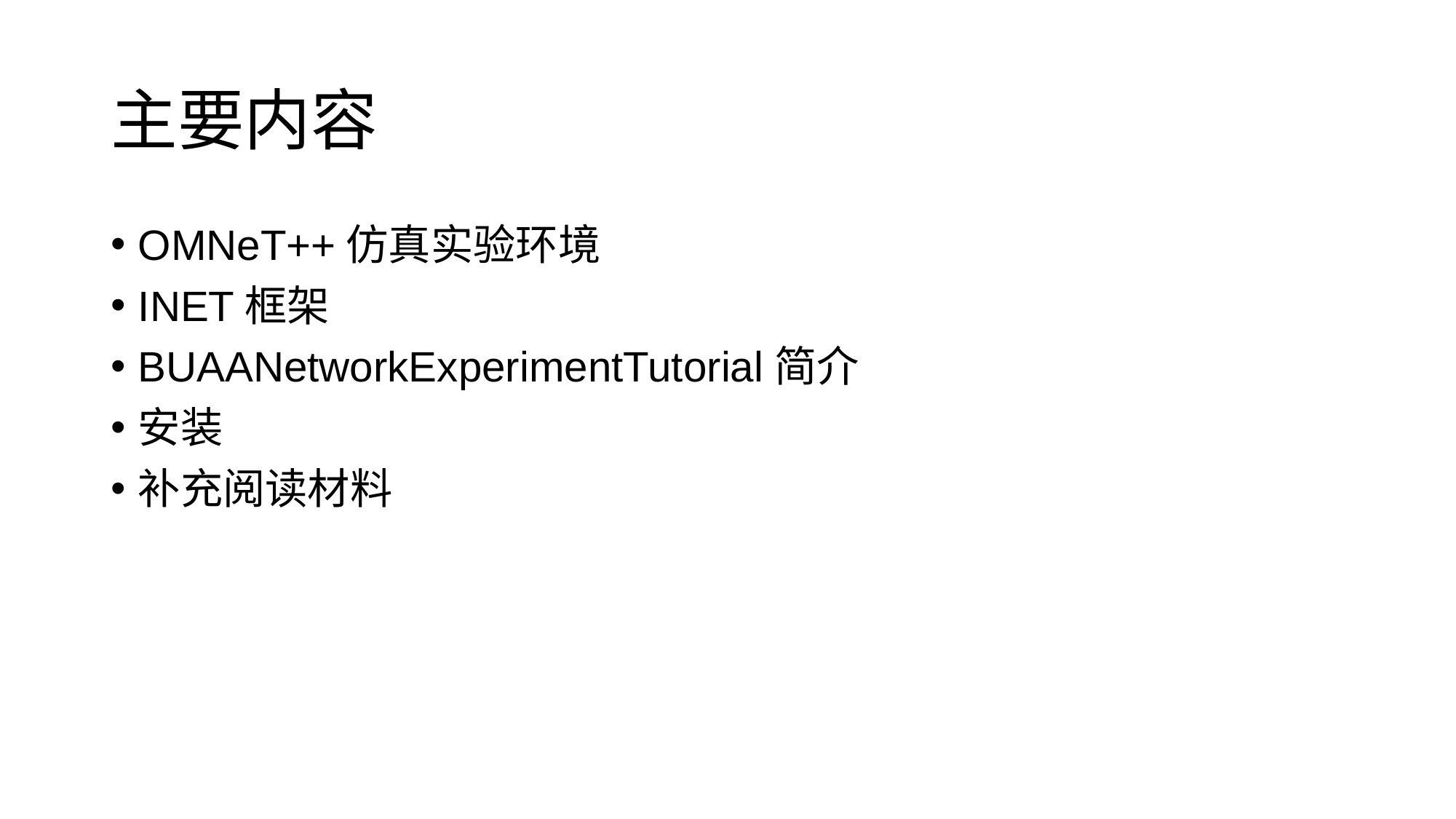

# 主要内容
OMNeT++仿真实验环境
INET框架
BUAANetworkExperimentTutorial简介
安装
补充阅读材料